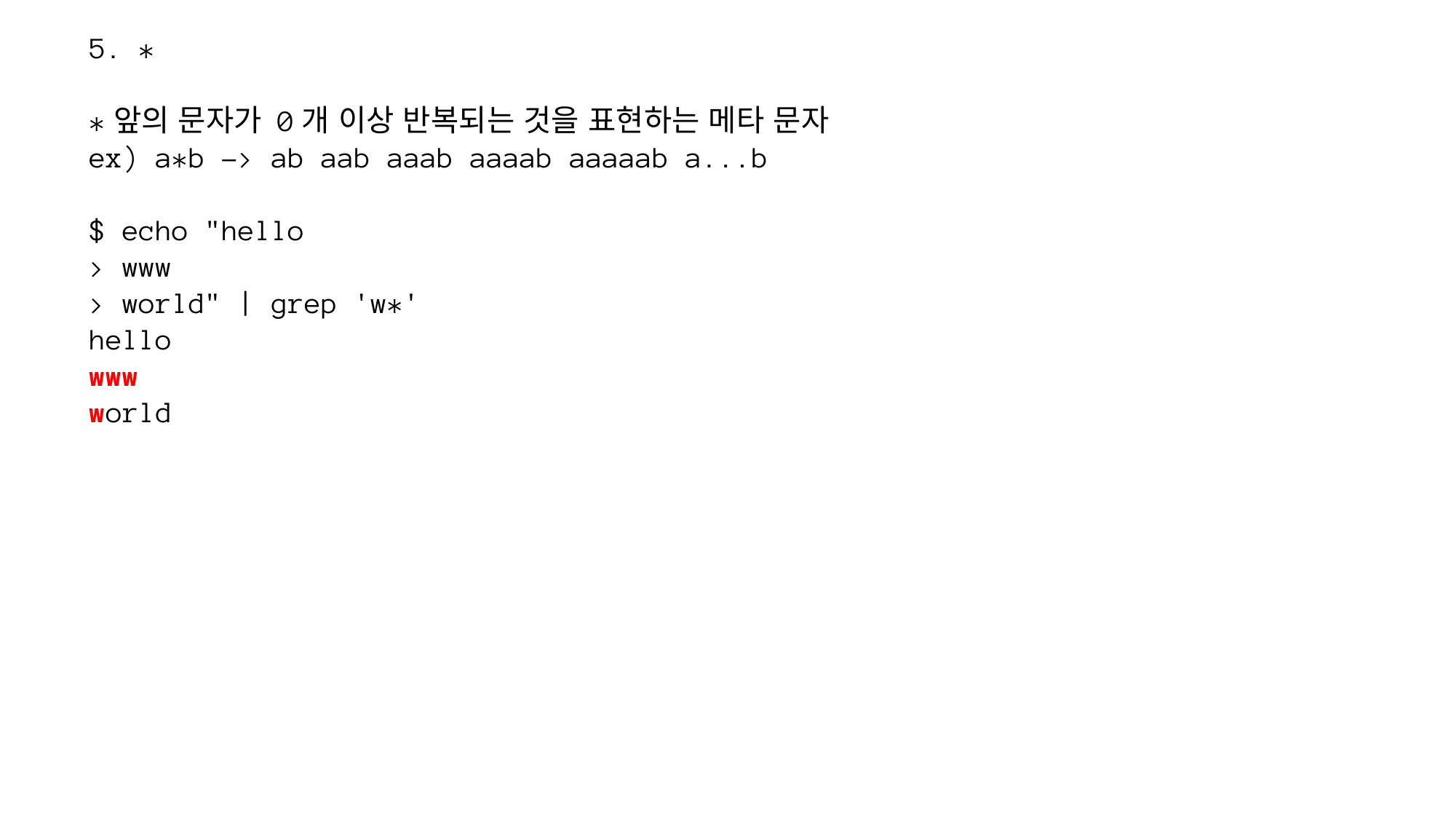

5. *

*앞의 문자가 0개 이상 반복되는 것을 표현하는 메타 문자
ex) a*b -> ab aab aaab aaaab aaaaab a...b

$ echo "hello
> www
> world" | grep 'w*'
hello
www
world